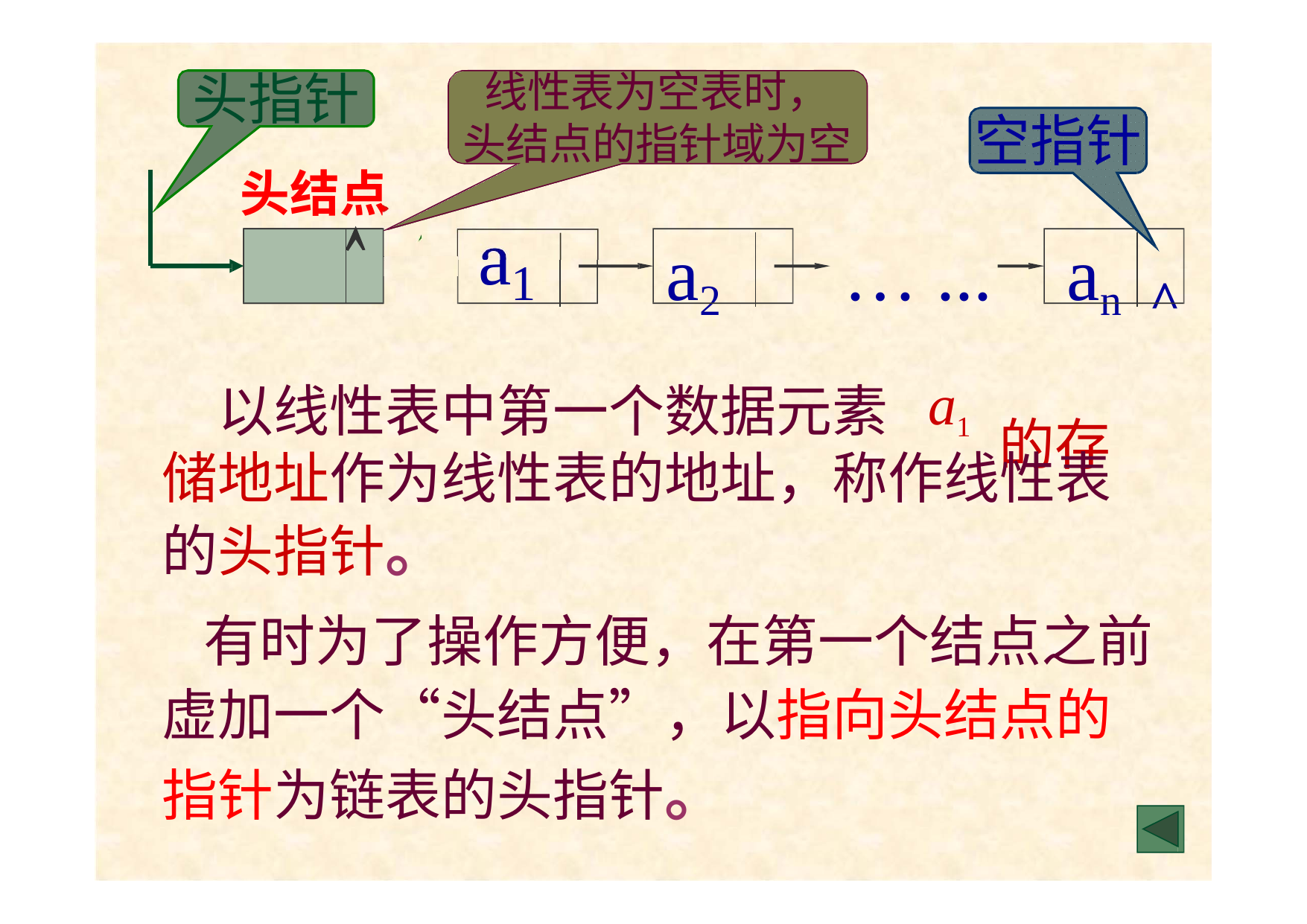

头指针
头结点
线性表为空表时，  头结点的指针域为空

头指针

a
空指针

a2	…	...	an	^
的存
∧

1

a1
以线性表中第一个数据元素
储地址作为线性表的地址，称作线性表 的头指针。
有时为了操作方便，在第一个结点之前 虚加一个“头结点”，以指向头结点的 指针为链表的头指针。